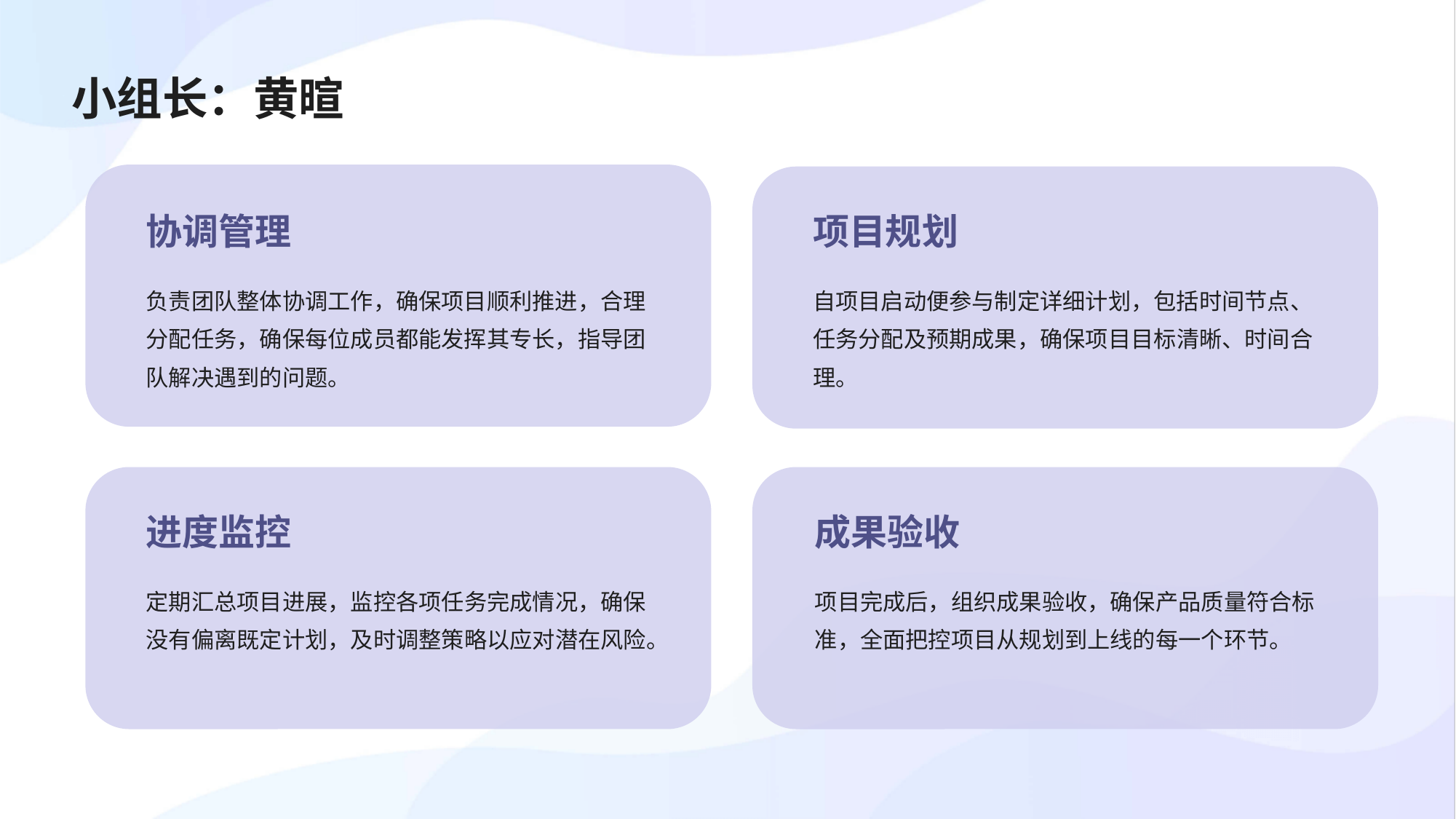

小组长：黄暄

协调管理
项目规划
负责团队整体协调工作，确保项目顺利推进，合理分配任务，确保每位成员都能发挥其专长，指导团队解决遇到的问题。
自项目启动便参与制定详细计划，包括时间节点、任务分配及预期成果，确保项目目标清晰、时间合理。

进度监控
成果验收
定期汇总项目进展，监控各项任务完成情况，确保没有偏离既定计划，及时调整策略以应对潜在风险。
项目完成后，组织成果验收，确保产品质量符合标准，全面把控项目从规划到上线的每一个环节。